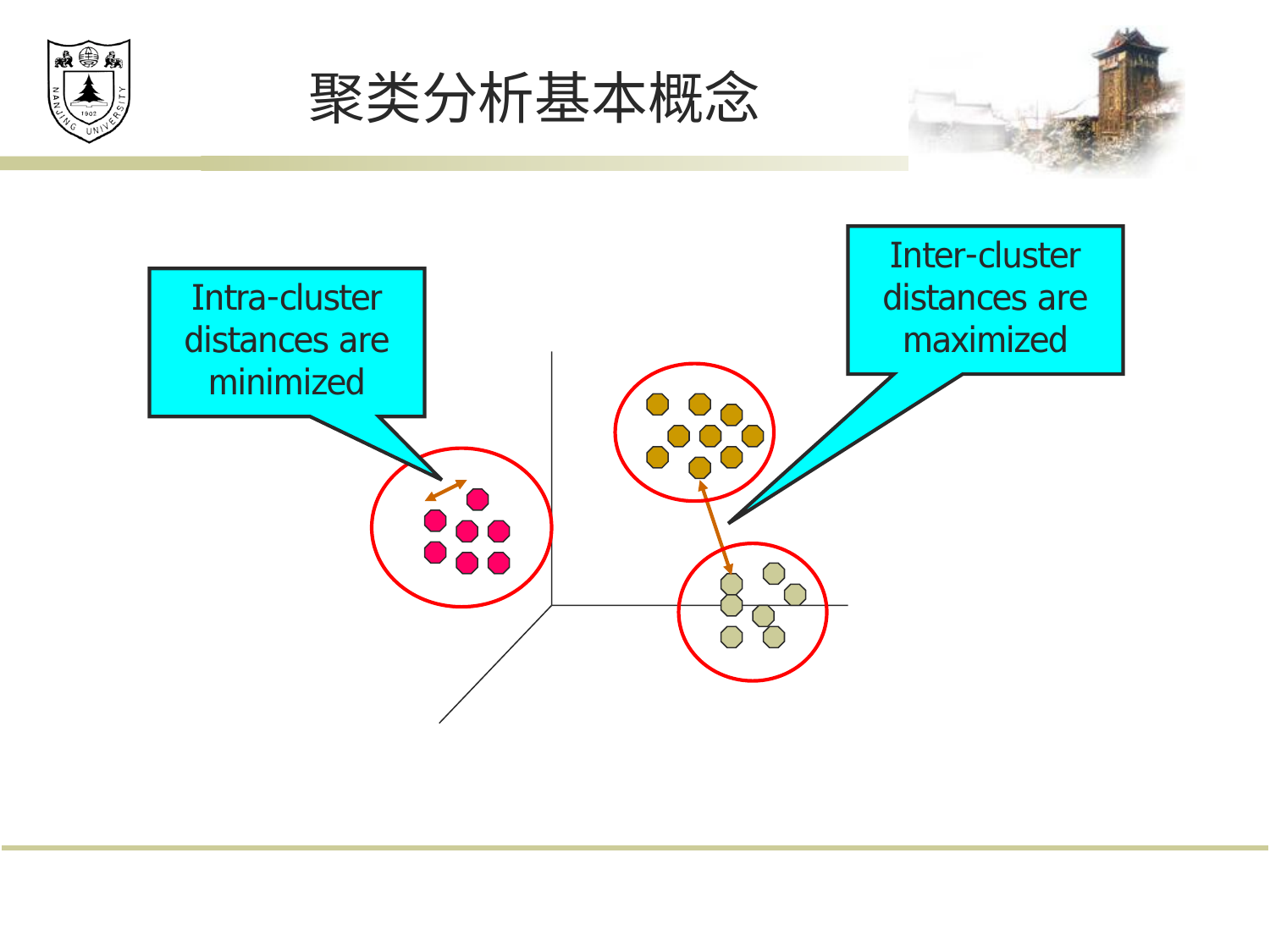

# 聚类分析基本概念
Inter-cluster distances are maximized

Intra-cluster distances are minimized